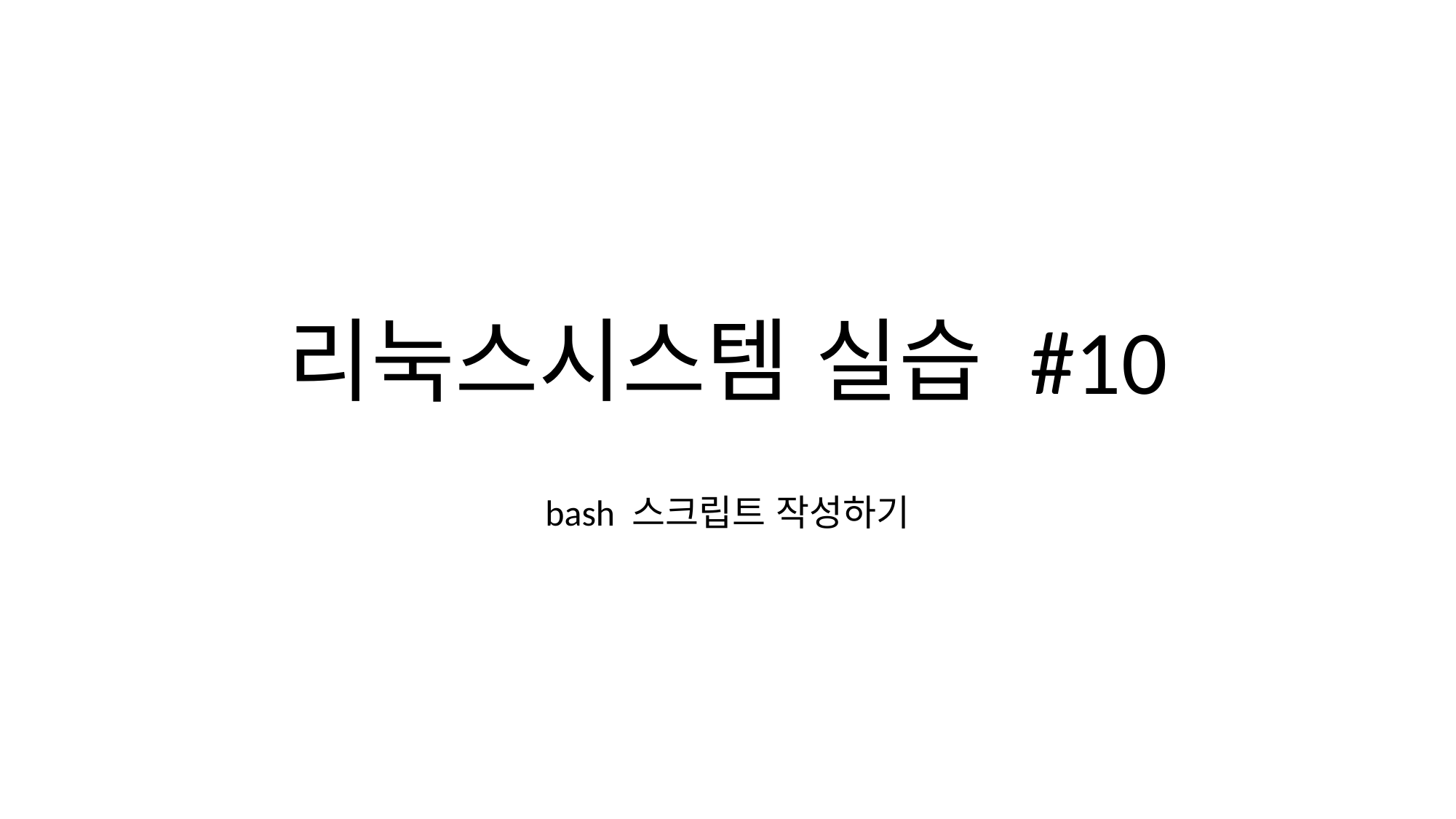

# 리눅스시스템 실습 #10

bash 스크립트 작성하기